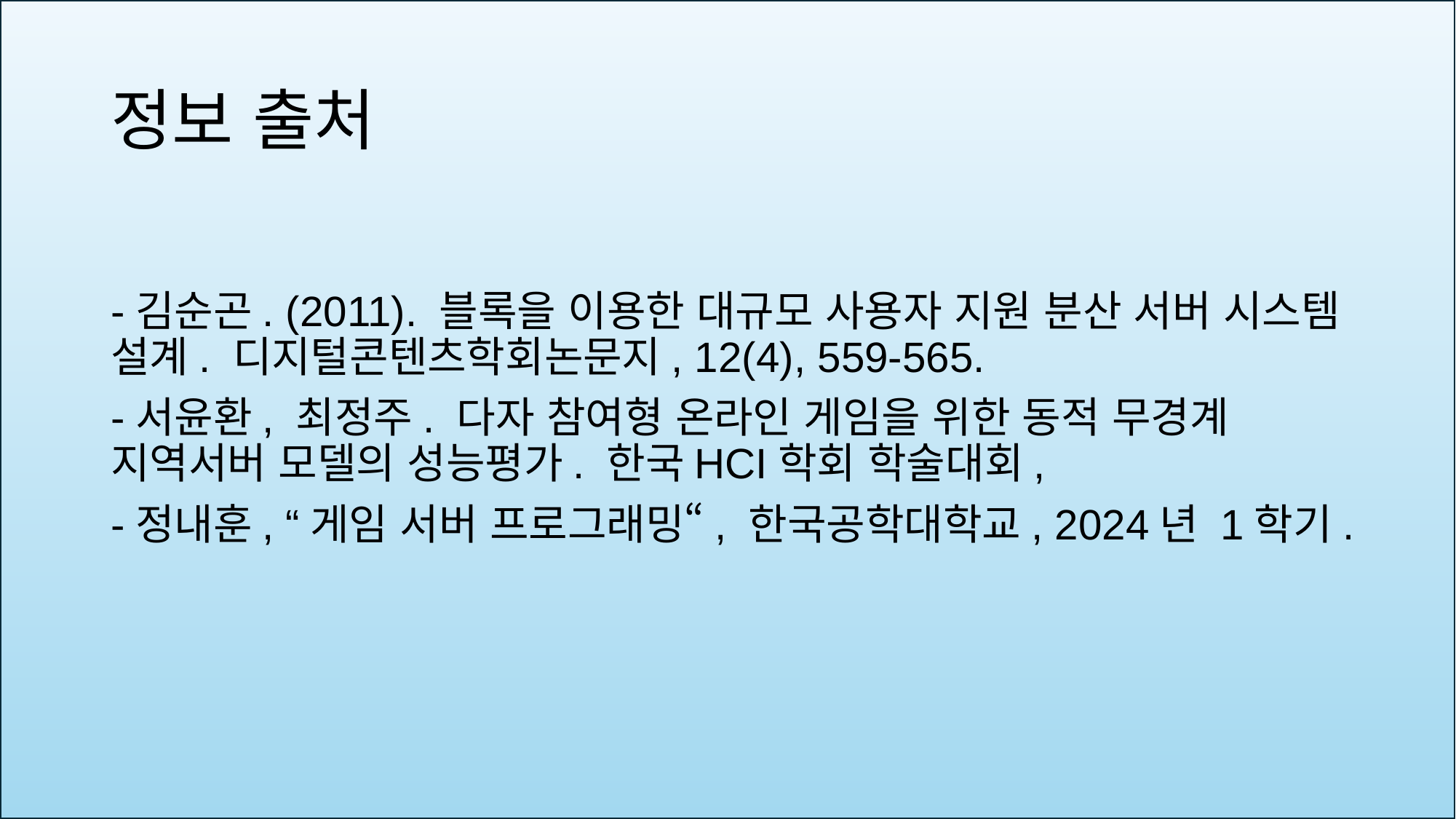

# 정보 출처

-김순곤. (2011). 블록을 이용한 대규모 사용자 지원 분산 서버 시스템 설계. 디지털콘텐츠학회논문지, 12(4), 559-565.
-서윤환, 최정주. 다자 참여형 온라인 게임을 위한 동적 무경계 지역서버 모델의 성능평가. 한국HCI학회 학술대회,
-정내훈, “게임 서버 프로그래밍“, 한국공학대학교, 2024년 1학기.